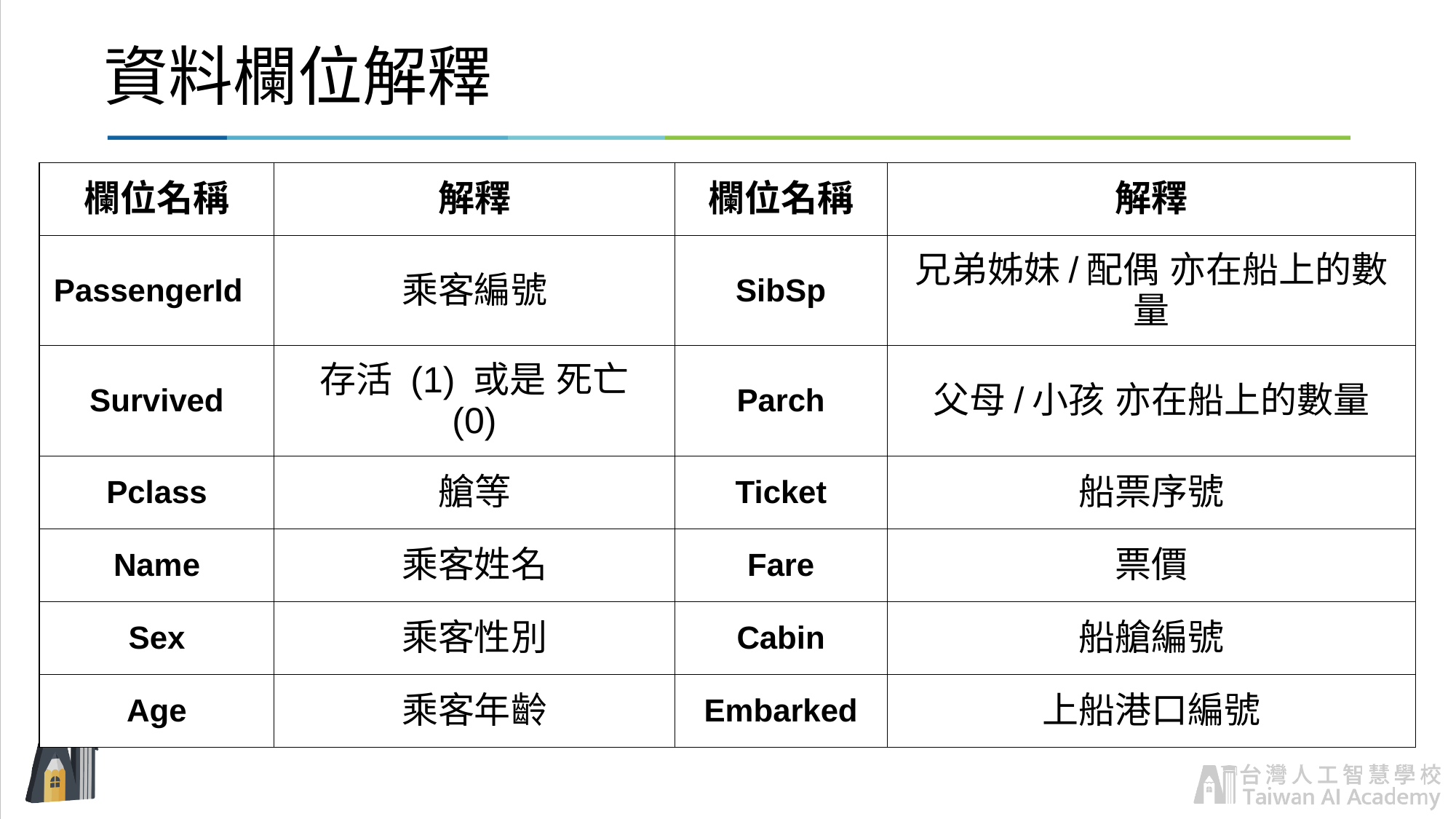

# 資料欄位解釋
| 欄位名稱 | 解釋 | 欄位名稱 | 解釋 |
| --- | --- | --- | --- |
| PassengerId | 乘客編號 | SibSp | 兄弟姊妹/配偶 亦在船上的數量 |
| Survived | 存活 (1) 或是 死亡 (0) | Parch | 父母/小孩 亦在船上的數量 |
| Pclass | 艙等 | Ticket | 船票序號 |
| Name | 乘客姓名 | Fare | 票價 |
| Sex | 乘客性別 | Cabin | 船艙編號 |
| Age | 乘客年齡 | Embarked | 上船港口編號 |